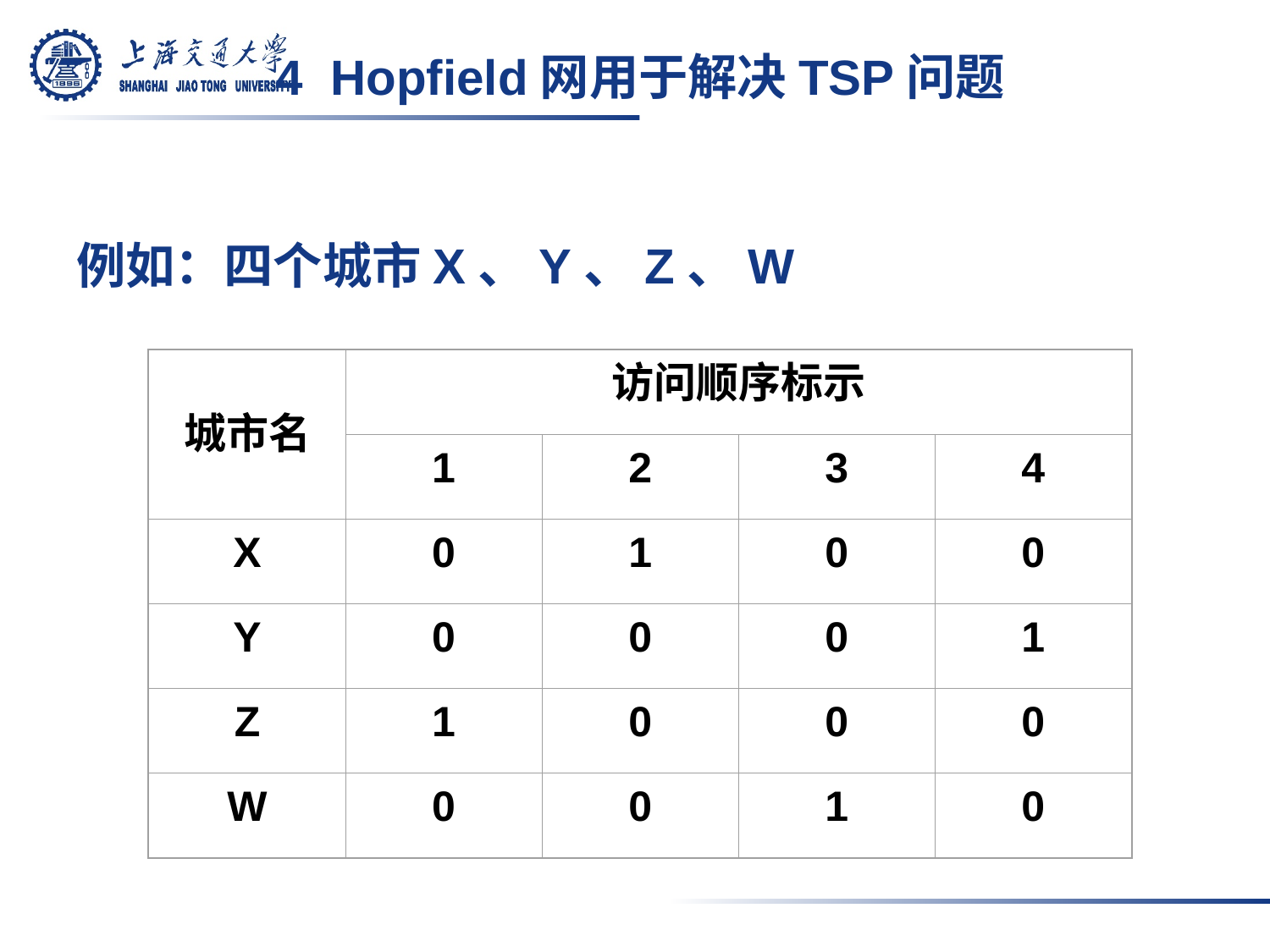

# 4  Hopfield网用于解决TSP问题
例如：四个城市X、Y、Z、W

城市名

访问顺序标示

1

2

3

4

X

0

1

0

0

Y

0

0

0

1

Z

1

0

0

0

W

0

0

1

0